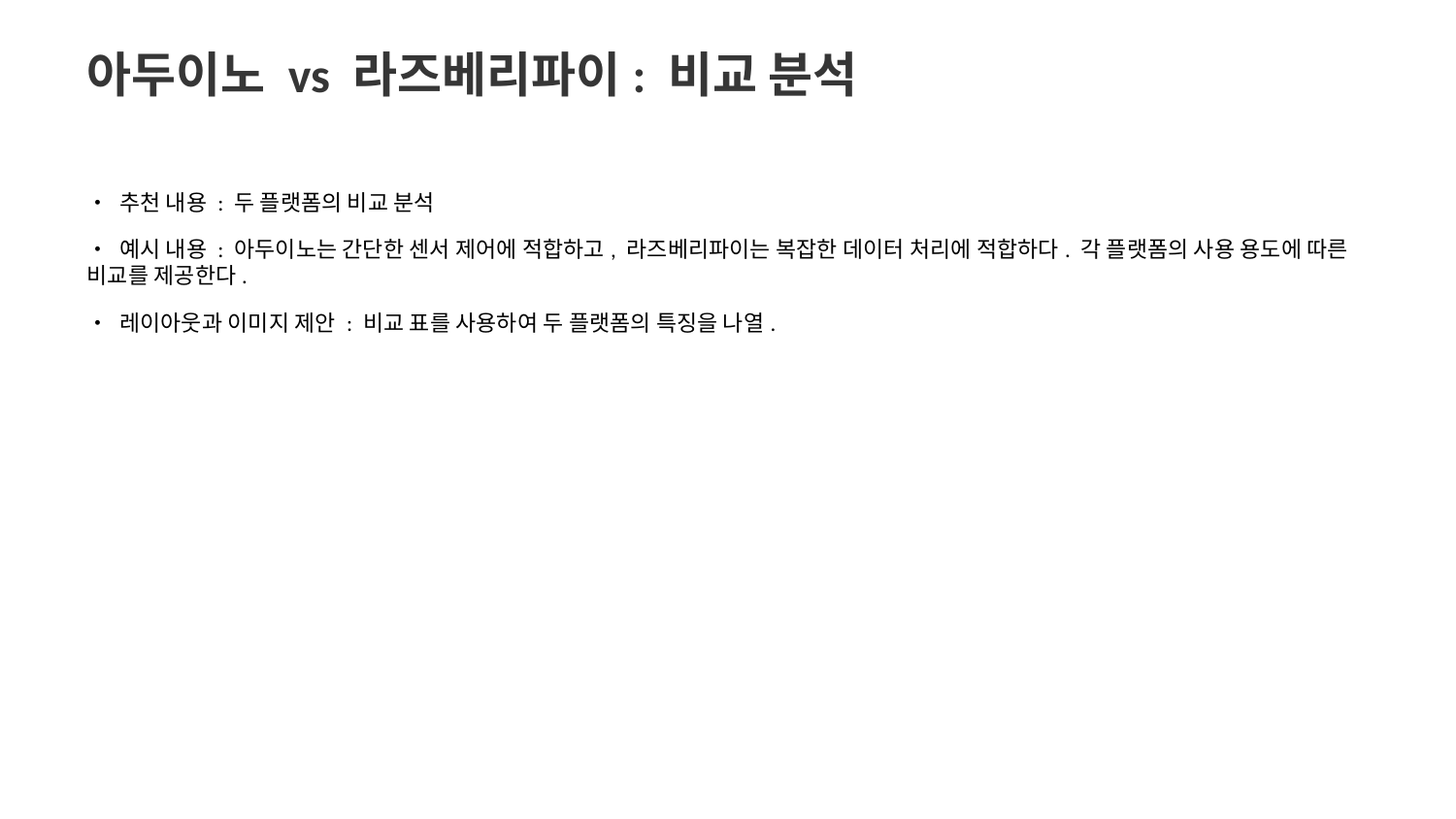

아두이노 vs 라즈베리파이: 비교 분석
• 추천 내용 : 두 플랫폼의 비교 분석
• 예시 내용 : 아두이노는 간단한 센서 제어에 적합하고, 라즈베리파이는 복잡한 데이터 처리에 적합하다. 각 플랫폼의 사용 용도에 따른 비교를 제공한다.
• 레이아웃과 이미지 제안 : 비교 표를 사용하여 두 플랫폼의 특징을 나열.